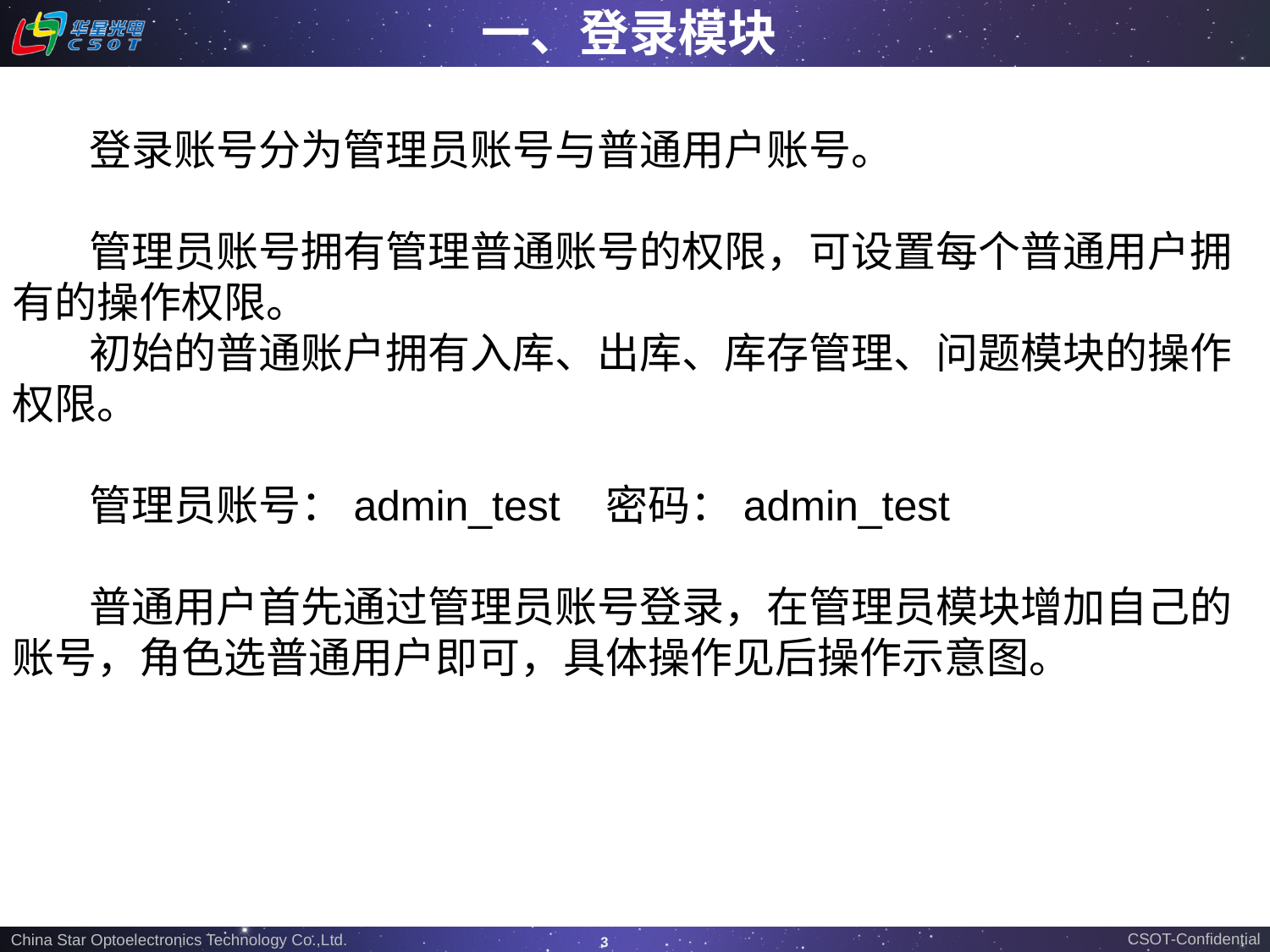

一、登录模块

       登录账号分为管理员账号与普通用户账号。

       管理员账号拥有管理普通账号的权限，可设置每个普通用户拥有的操作权限。
       初始的普通账户拥有入库、出库、库存管理、问题模块的操作权限。

       管理员账号：admin_test   密码：admin_test

       普通用户首先通过管理员账号登录，在管理员模块增加自己的账号，角色选普通用户即可，具体操作见后操作示意图。